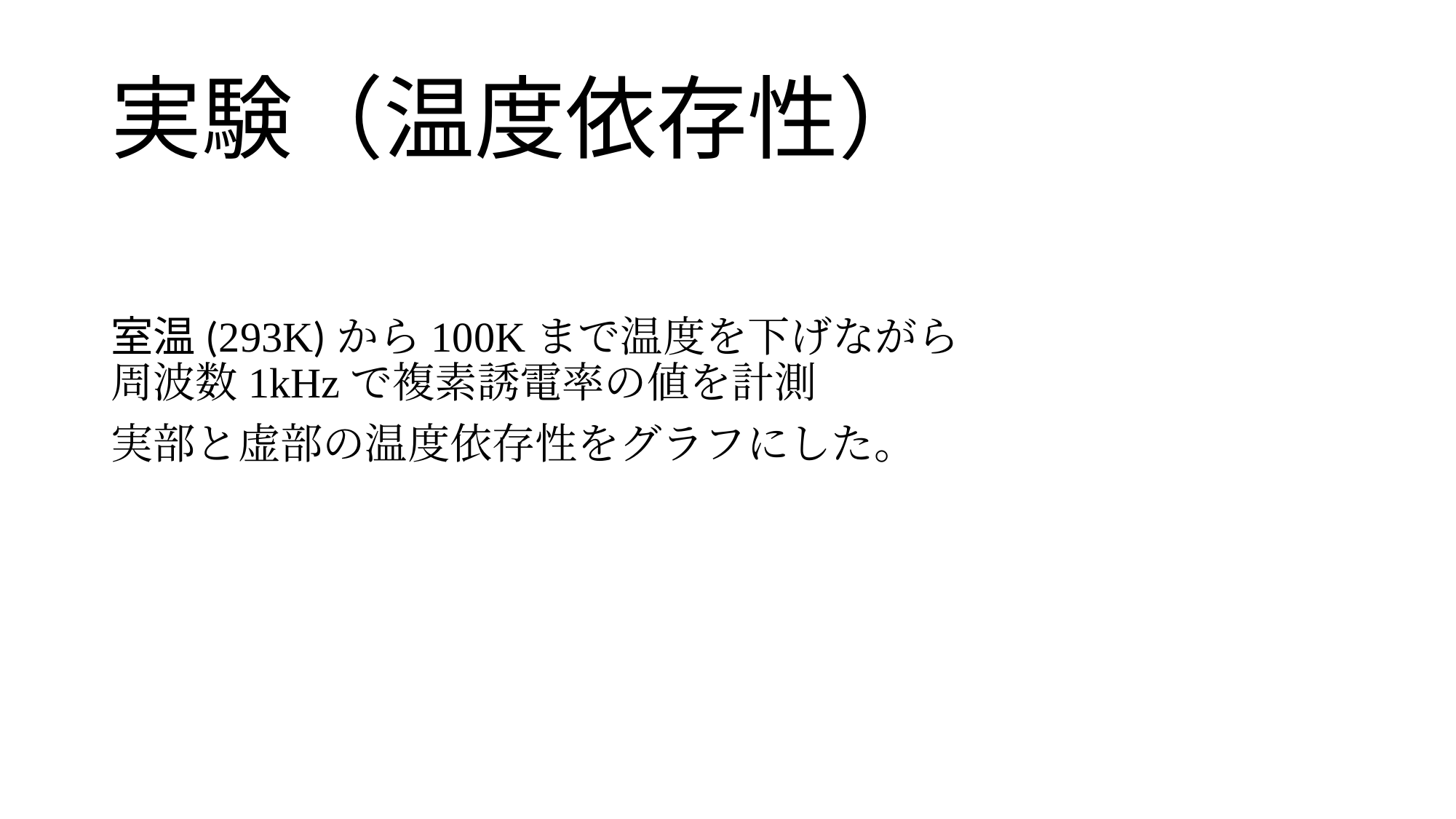

# 実験（温度依存性）
室温(293K)から100Kまで温度を下げながら
周波数1kHzで複素誘電率の値を計測
実部と虚部の温度依存性をグラフにした。